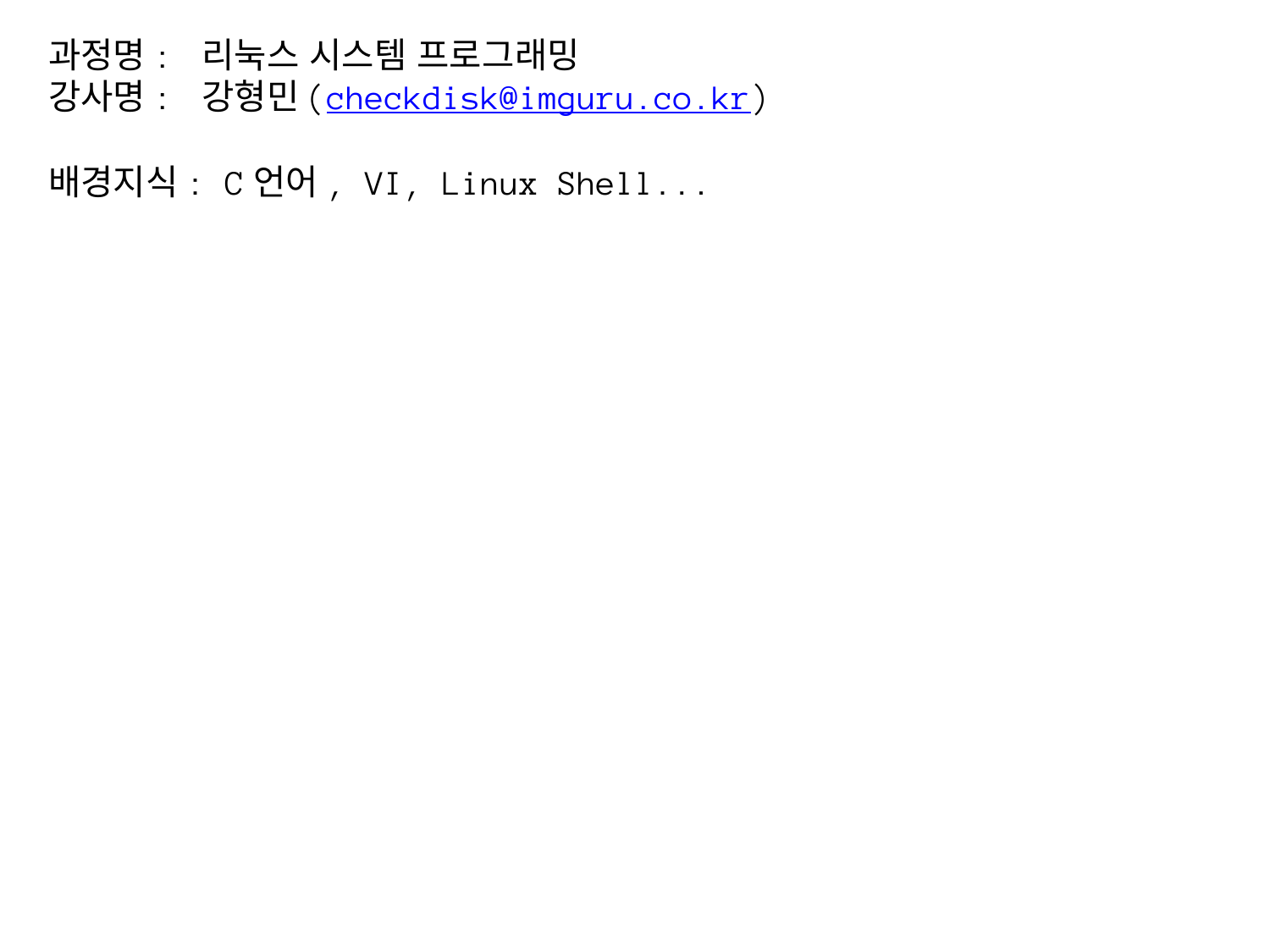

과정명: 리눅스 시스템 프로그래밍
강사명: 강형민(checkdisk@imguru.co.kr)

배경지식: C언어, VI, Linux Shell...